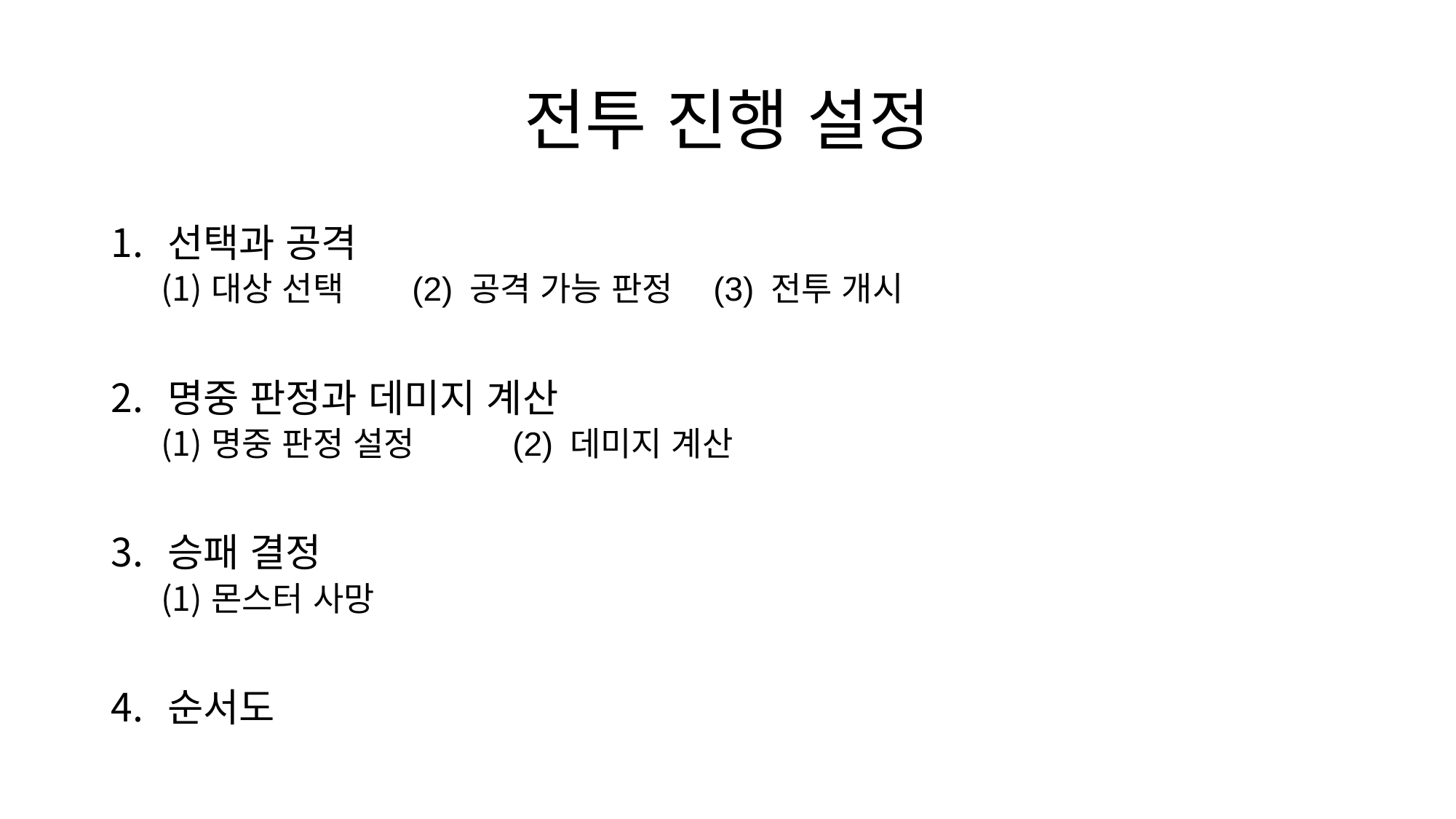

# 전투 진행 설정
선택과 공격
대상 선택	(2) 공격 가능 판정	(3) 전투 개시

명중 판정과 데미지 계산
명중 판정 설정	(2) 데미지 계산

승패 결정
몬스터 사망

순서도